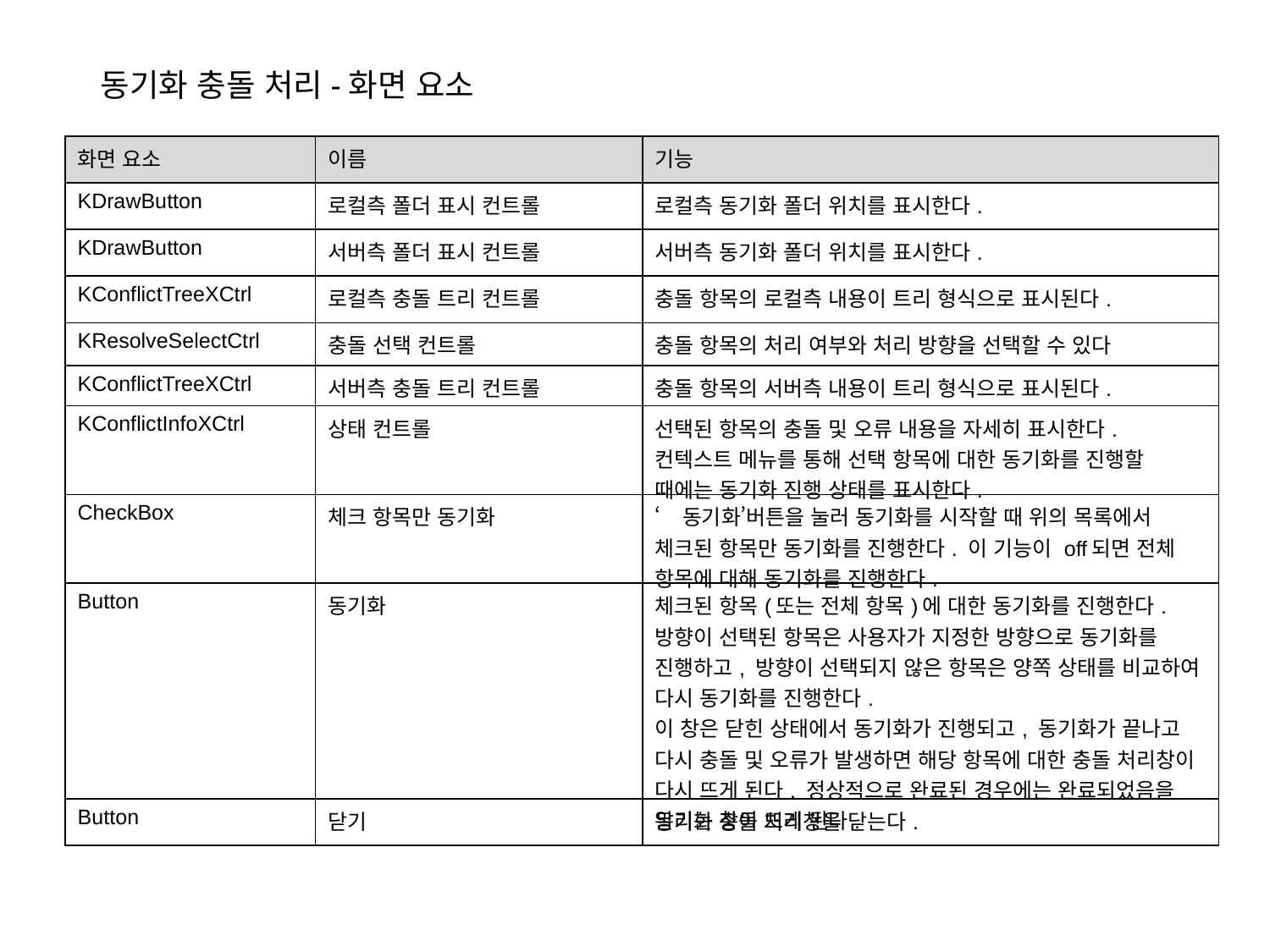

동기화 충돌 처리-화면 요소
| 화면 요소 | 이름 | 기능 |
| --- | --- | --- |
| KDrawButton | 로컬측 폴더 표시 컨트롤 | 로컬측 동기화 폴더 위치를 표시한다. |
| KDrawButton | 서버측 폴더 표시 컨트롤 | 서버측 동기화 폴더 위치를 표시한다. |
| KConflictTreeXCtrl | 로컬측 충돌 트리 컨트롤 | 충돌 항목의 로컬측 내용이 트리 형식으로 표시된다. |
| KResolveSelectCtrl | 충돌 선택 컨트롤 | 충돌 항목의 처리 여부와 처리 방향을 선택할 수 있다 |
| KConflictTreeXCtrl | 서버측 충돌 트리 컨트롤 | 충돌 항목의 서버측 내용이 트리 형식으로 표시된다. |
| KConflictInfoXCtrl | 상태 컨트롤 | 선택된 항목의 충돌 및 오류 내용을 자세히 표시한다. 컨텍스트 메뉴를 통해 선택 항목에 대한 동기화를 진행할 때에는 동기화 진행 상태를 표시한다. |
| CheckBox | 체크 항목만 동기화 | ‘동기화’버튼을 눌러 동기화를 시작할 때 위의 목록에서 체크된 항목만 동기화를 진행한다. 이 기능이 off되면 전체 항목에 대해 동기화를 진행한다. |
| Button | 동기화 | 체크된 항목(또는 전체 항목)에 대한 동기화를 진행한다. 방향이 선택된 항목은 사용자가 지정한 방향으로 동기화를 진행하고, 방향이 선택되지 않은 항목은 양쪽 상태를 비교하여 다시 동기화를 진행한다. 이 창은 닫힌 상태에서 동기화가 진행되고, 동기화가 끝나고 다시 충돌 및 오류가 발생하면 해당 항목에 대한 충돌 처리창이 다시 뜨게 된다. 정상적으로 완료된 경우에는 완료되었음을 알리는 창이 뜨게 된다. |
| Button | 닫기 | 동기화 충돌 처리창을 닫는다. |